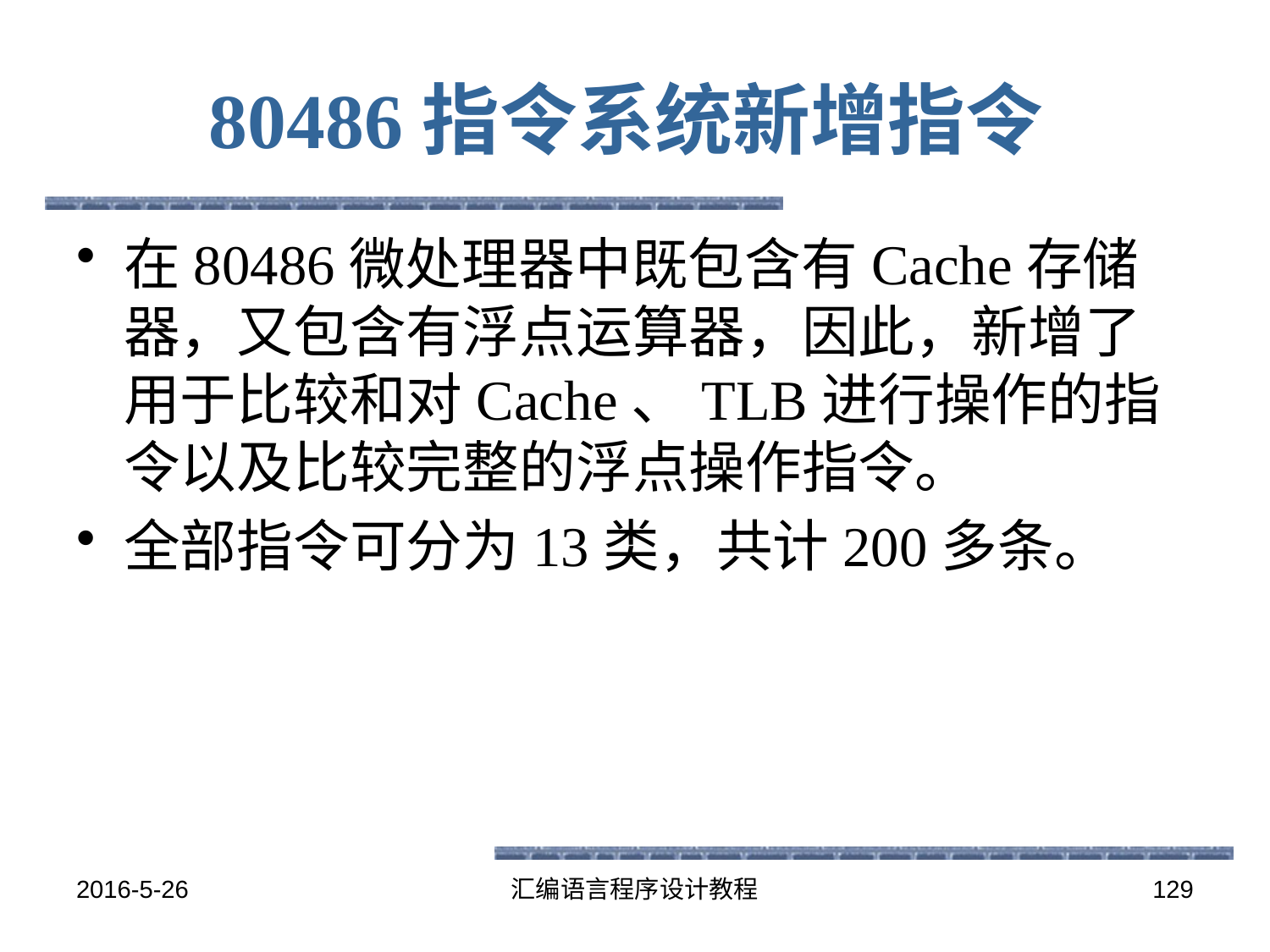

# 80486指令系统新增指令
在80486微处理器中既包含有Cache存储器，又包含有浮点运算器，因此，新增了用于比较和对Cache、TLB进行操作的指令以及比较完整的浮点操作指令。
全部指令可分为13类，共计200多条。
2016-5-26
汇编语言程序设计教程
129